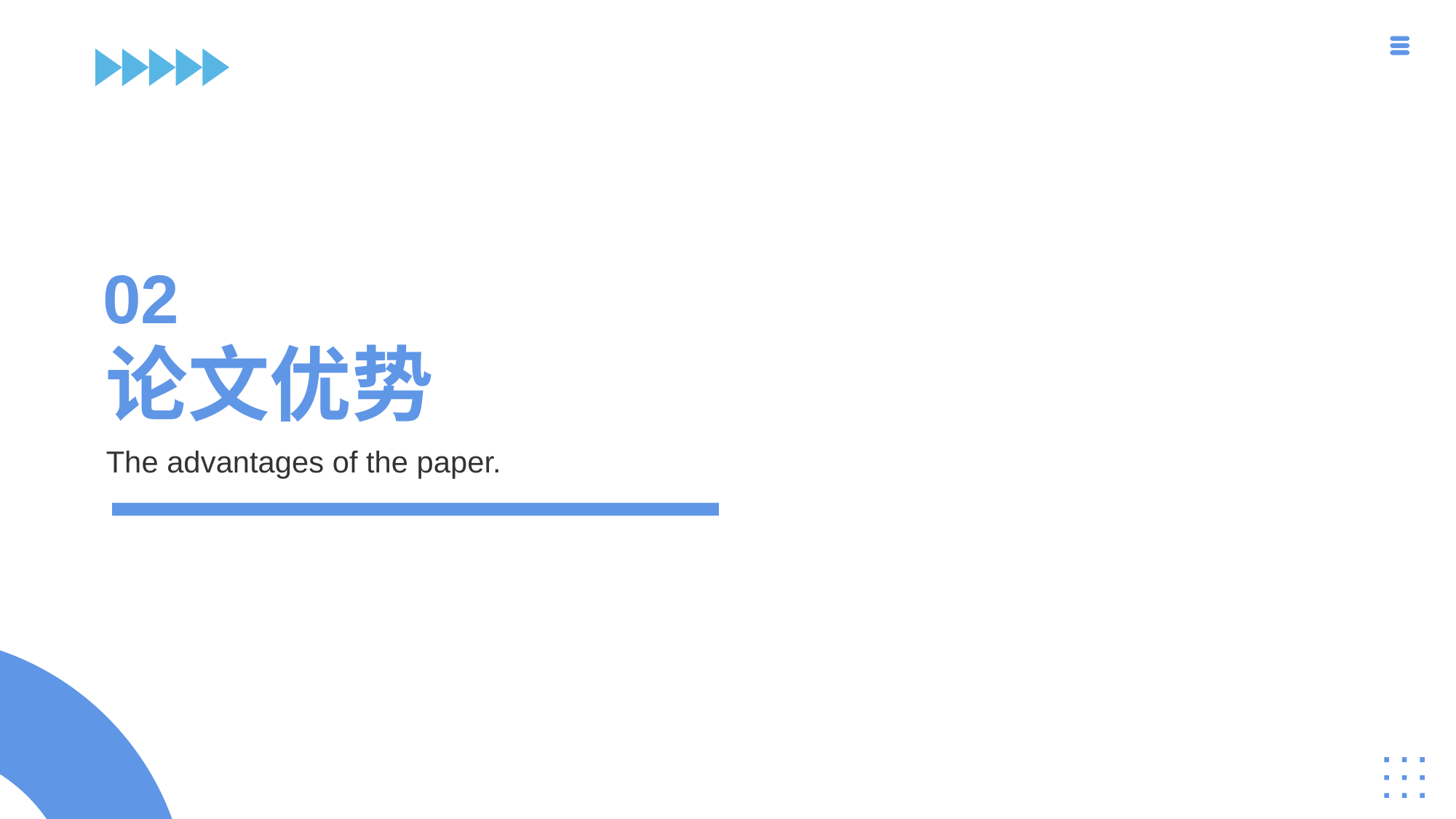

02
论文优势
The advantages of the paper.